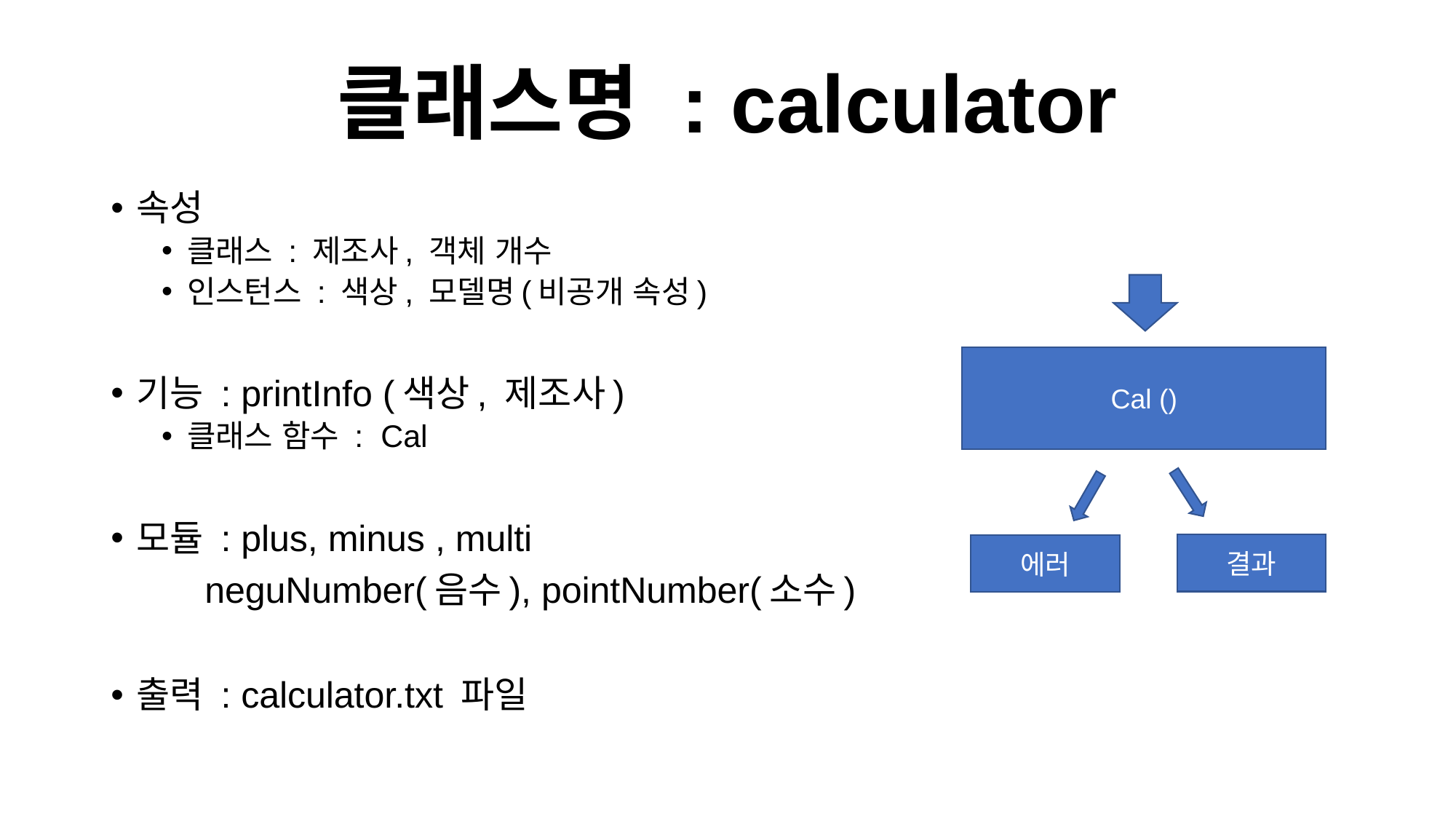

# 클래스명 : calculator
속성
클래스 : 제조사, 객체 개수
인스턴스 : 색상, 모델명(비공개 속성)

기능 : printInfo (색상, 제조사)
클래스 함수 :  Cal

모듈 : plus, minus , multi
	neguNumber(음수), pointNumber(소수)

출력 : calculator.txt 파일

Cal ()

결과
에러